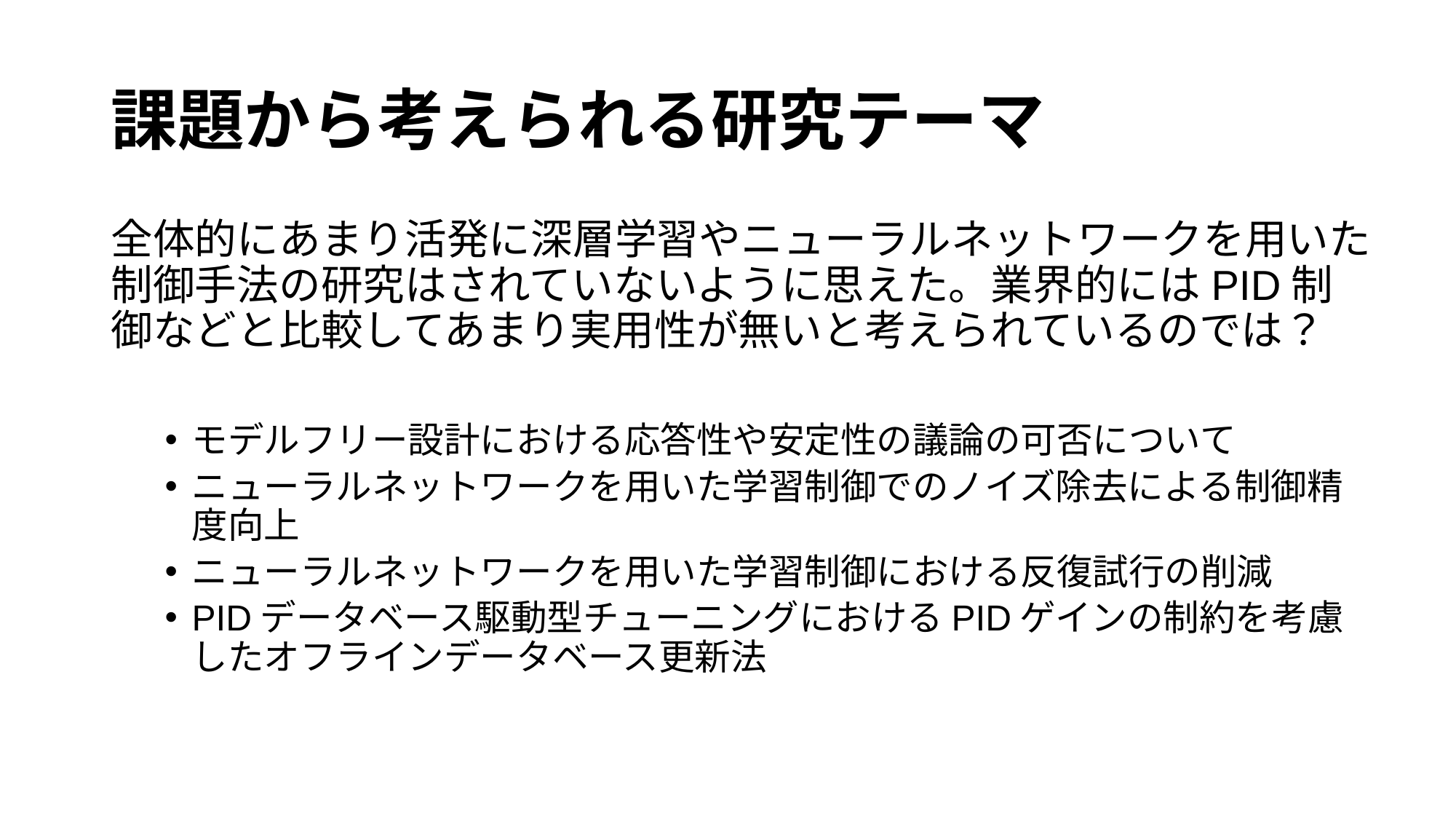

# 課題から考えられる研究テーマ
全体的にあまり活発に深層学習やニューラルネットワークを用いた制御手法の研究はされていないように思えた。業界的にはPID制御などと比較してあまり実用性が無いと考えられているのでは？

モデルフリー設計における応答性や安定性の議論の可否について
ニューラルネットワークを用いた学習制御でのノイズ除去による制御精度向上
ニューラルネットワークを用いた学習制御における反復試行の削減
PIDデータベース駆動型チューニングにおけるPIDゲインの制約を考慮したオフラインデータベース更新法